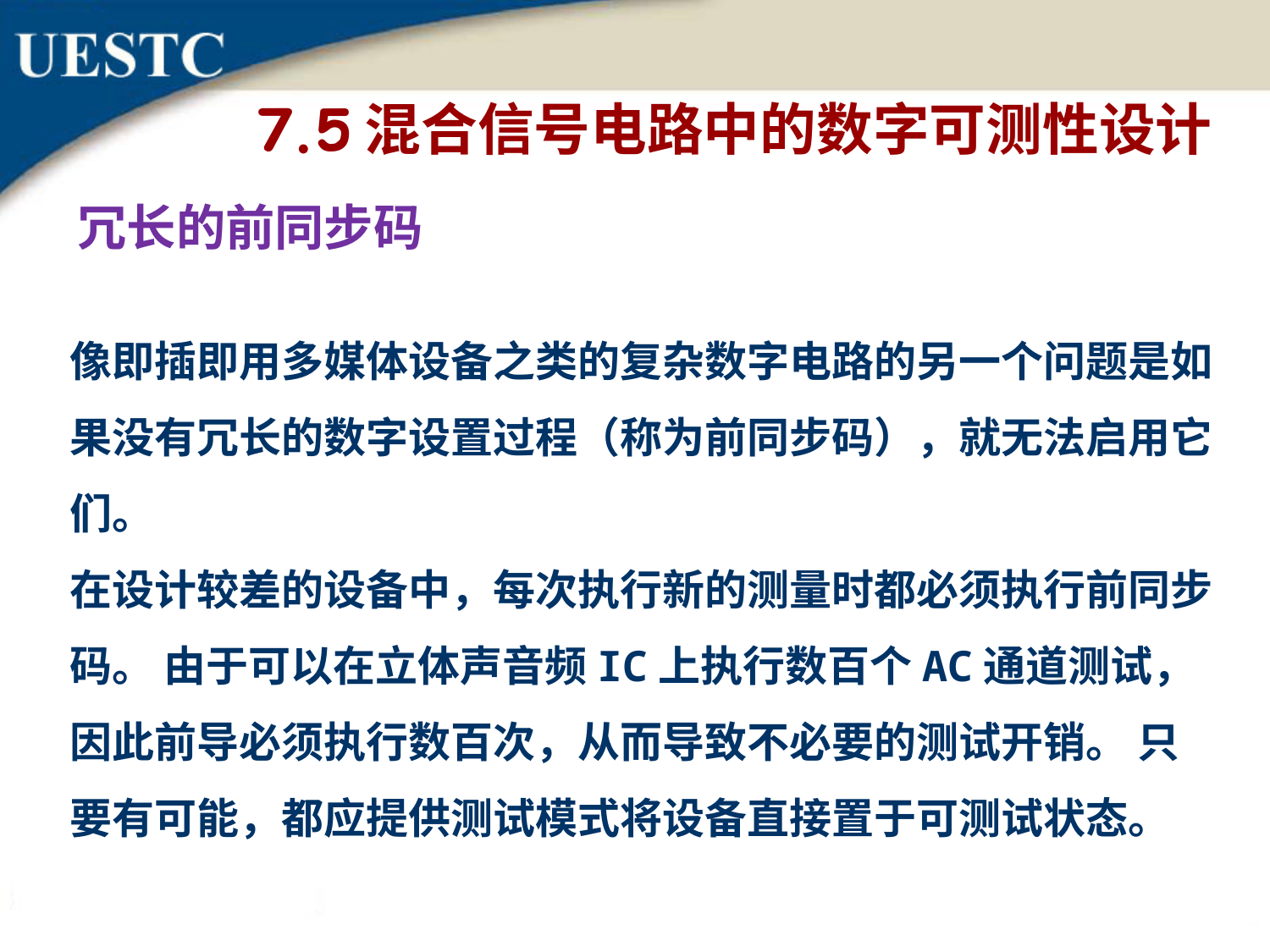

7.5混合信号电路中的数字可测性设计
冗长的前同步码
像即插即用多媒体设备之类的复杂数字电路的另一个问题是如果没有冗长的数字设置过程（称为前同步码），就无法启用它们。
在设计较差的设备中，每次执行新的测量时都必须执行前同步码。 由于可以在立体声音频IC上执行数百个AC通道测试，因此前导必须执行数百次，从而导致不必要的测试开销。 只要有可能，都应提供测试模式将设备直接置于可测试状态。